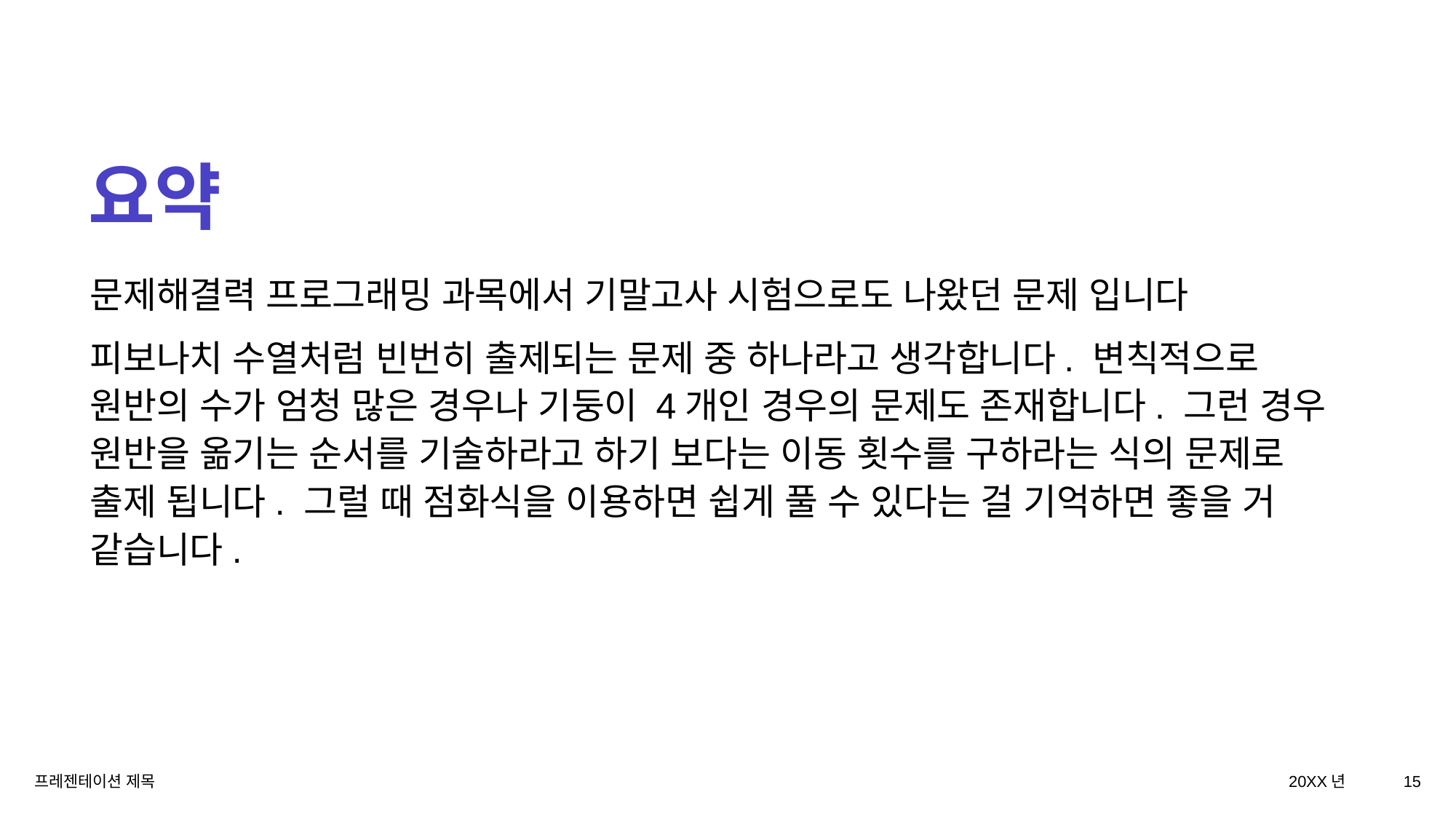

# 요약
문제해결력 프로그래밍 과목에서 기말고사 시험으로도 나왔던 문제 입니다
피보나치 수열처럼 빈번히 출제되는 문제 중 하나라고 생각합니다. 변칙적으로 원반의 수가 엄청 많은 경우나 기둥이 4개인 경우의 문제도 존재합니다. 그런 경우 원반을 옮기는 순서를 기술하라고 하기 보다는 이동 횟수를 구하라는 식의 문제로 출제 됩니다. 그럴 때 점화식을 이용하면 쉽게 풀 수 있다는 걸 기억하면 좋을 거 같습니다.
20XX년
프레젠테이션 제목
15